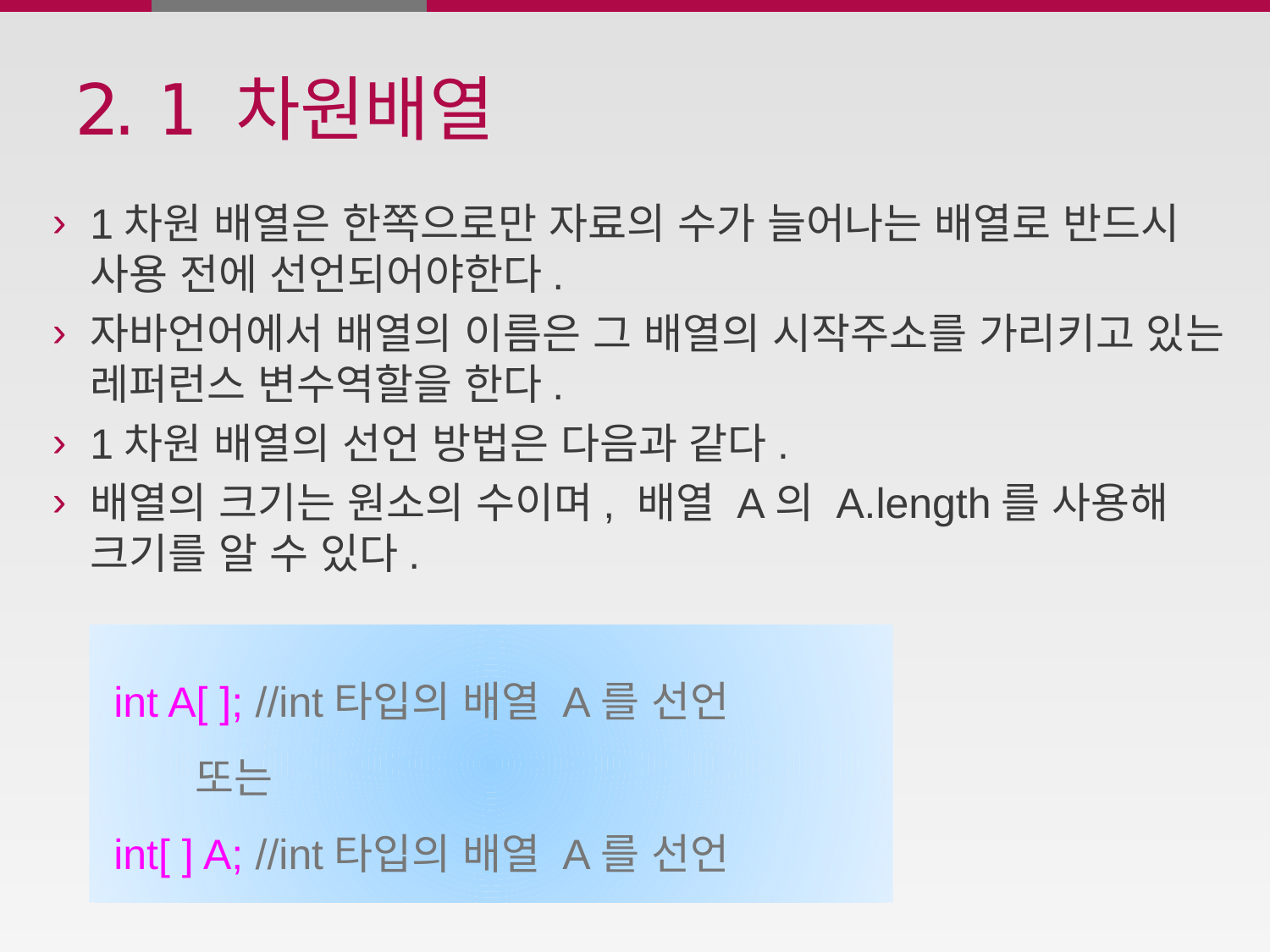

# 2. 1 차원배열
1차원 배열은 한쪽으로만 자료의 수가 늘어나는 배열로 반드시 사용 전에 선언되어야한다.
자바언어에서 배열의 이름은 그 배열의 시작주소를 가리키고 있는 레퍼런스 변수역할을 한다.
1차원 배열의 선언 방법은 다음과 같다.
배열의 크기는 원소의 수이며, 배열 A의 A.length를 사용해 크기를 알 수 있다.

 int A[ ]; //int타입의 배열 A를 선언
       또는
 int[ ] A; //int타입의 배열 A를 선언